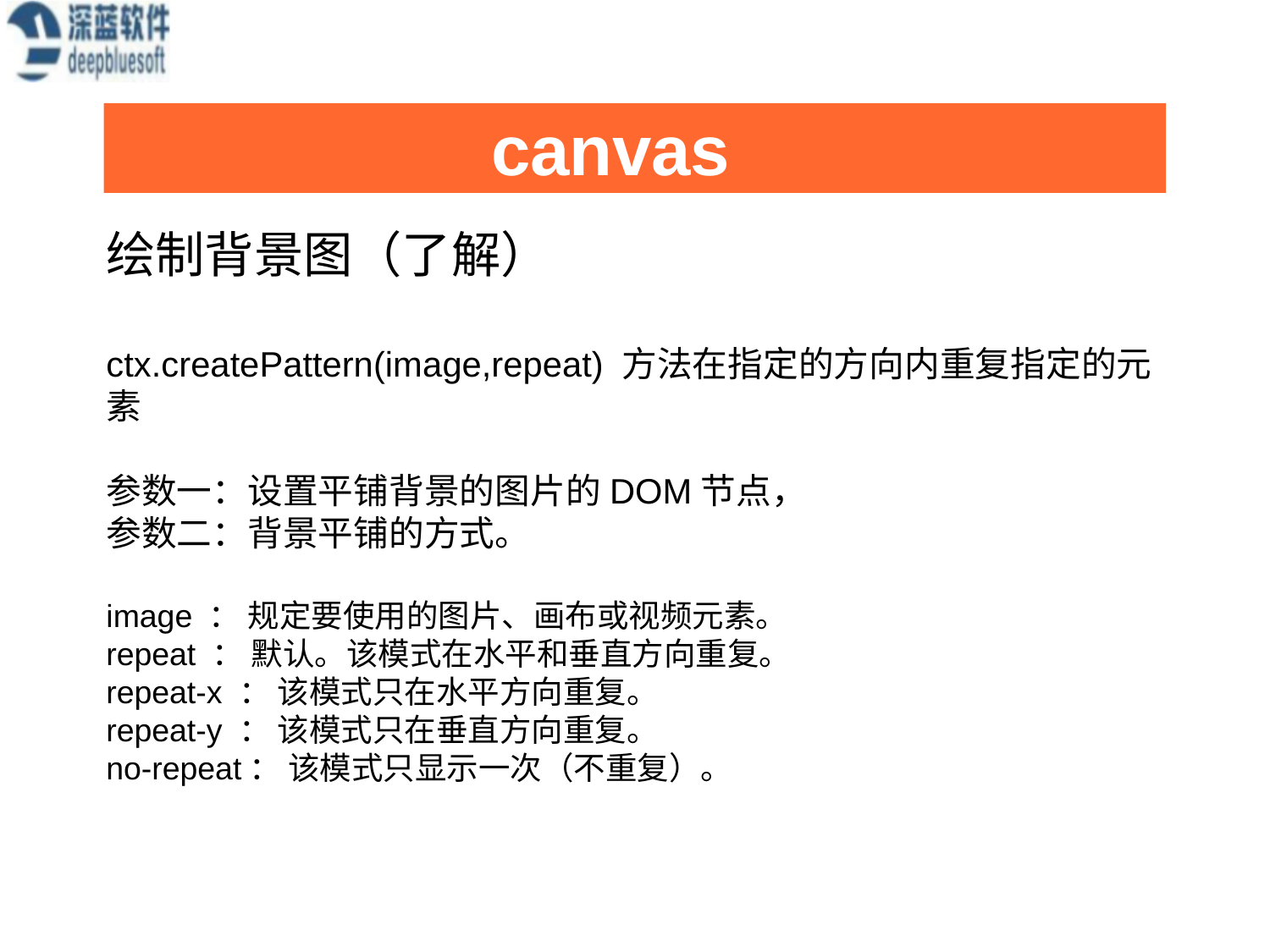

canvas

绘制背景图（了解）

ctx.createPattern(image,repeat) 方法在指定的方向内重复指定的元素

参数一：设置平铺背景的图片的DOM节点，
参数二：背景平铺的方式。

image ： 规定要使用的图片、画布或视频元素。
repeat ： 默认。该模式在水平和垂直方向重复。
repeat-x ： 该模式只在水平方向重复。
repeat-y ： 该模式只在垂直方向重复。
no-repeat： 该模式只显示一次（不重复）。